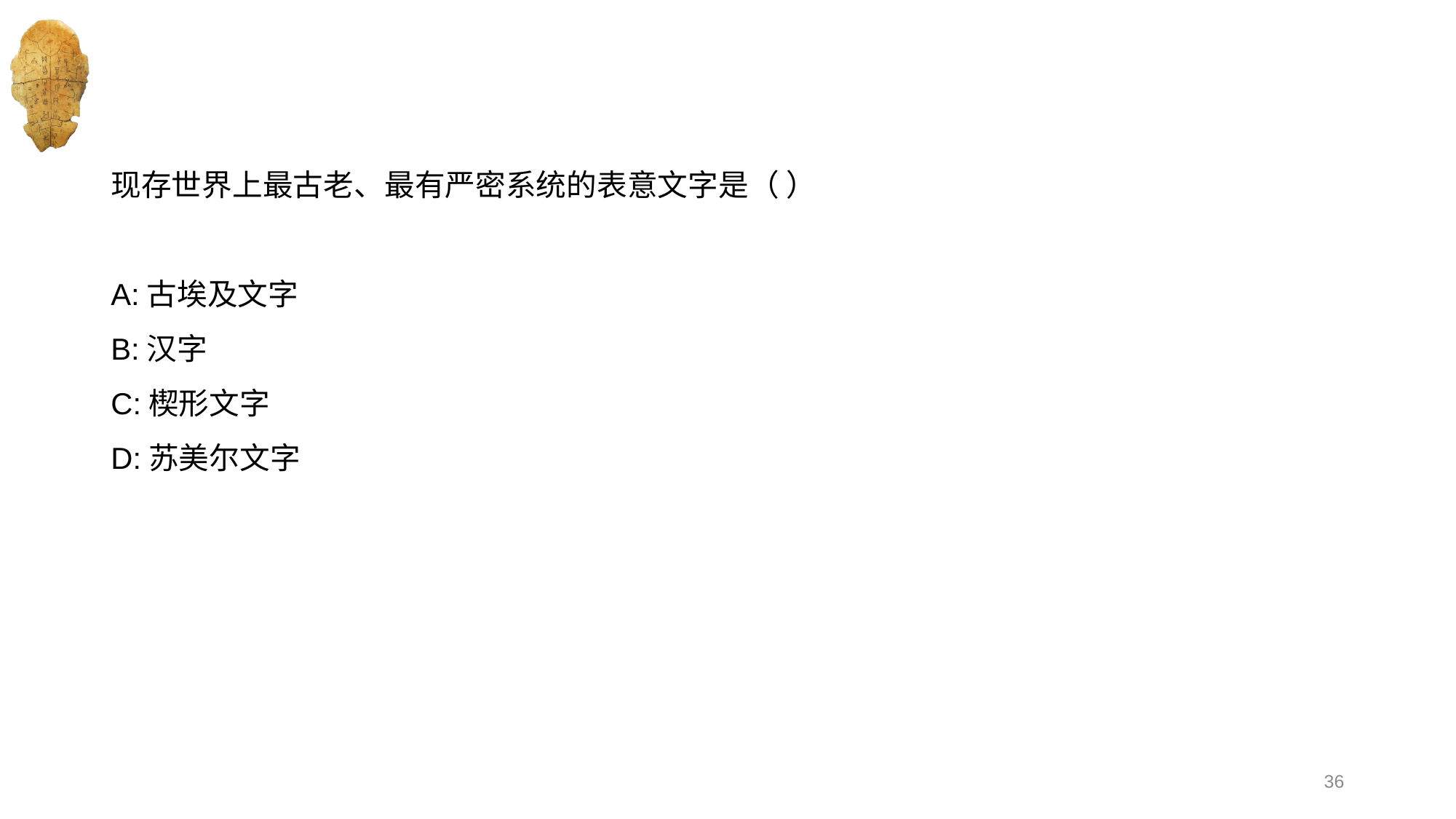

#
现存世界上最古老、最有严密系统的表意文字是（ ）

A:古埃及文字
B:汉字
C:楔形文字
D:苏美尔文字

36